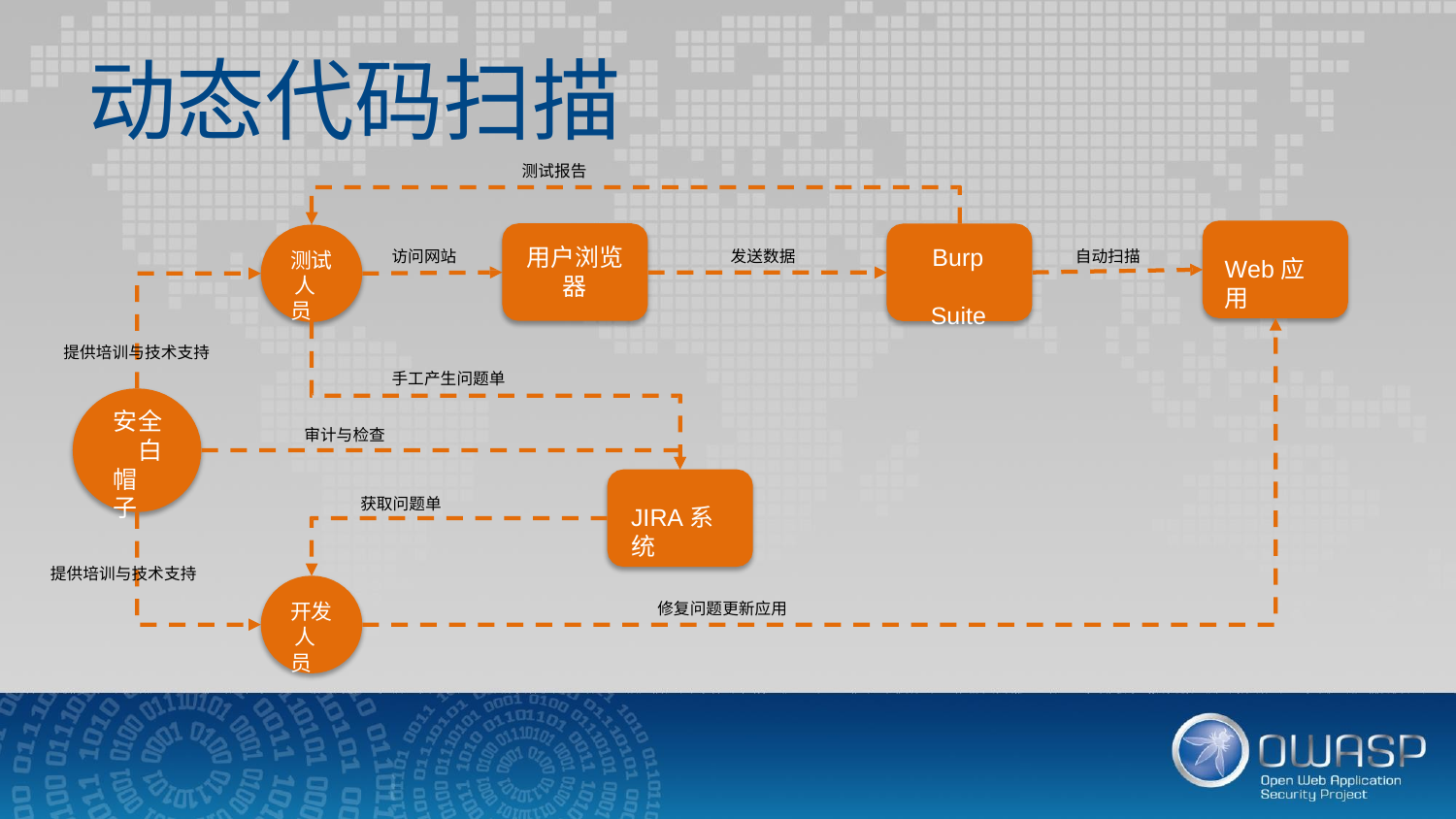

# 动态代码扫描
测试报告

用户浏览
器
Burp  Suite

访问网站
发送数据
自动扫描
测试  人员
Web应用

提供培训与技术支持
手工产生问题单

安全  白帽  子
审计与检查

获取问题单
JIRA系统

提供培训与技术支持

开发  人员
修复问题更新应用